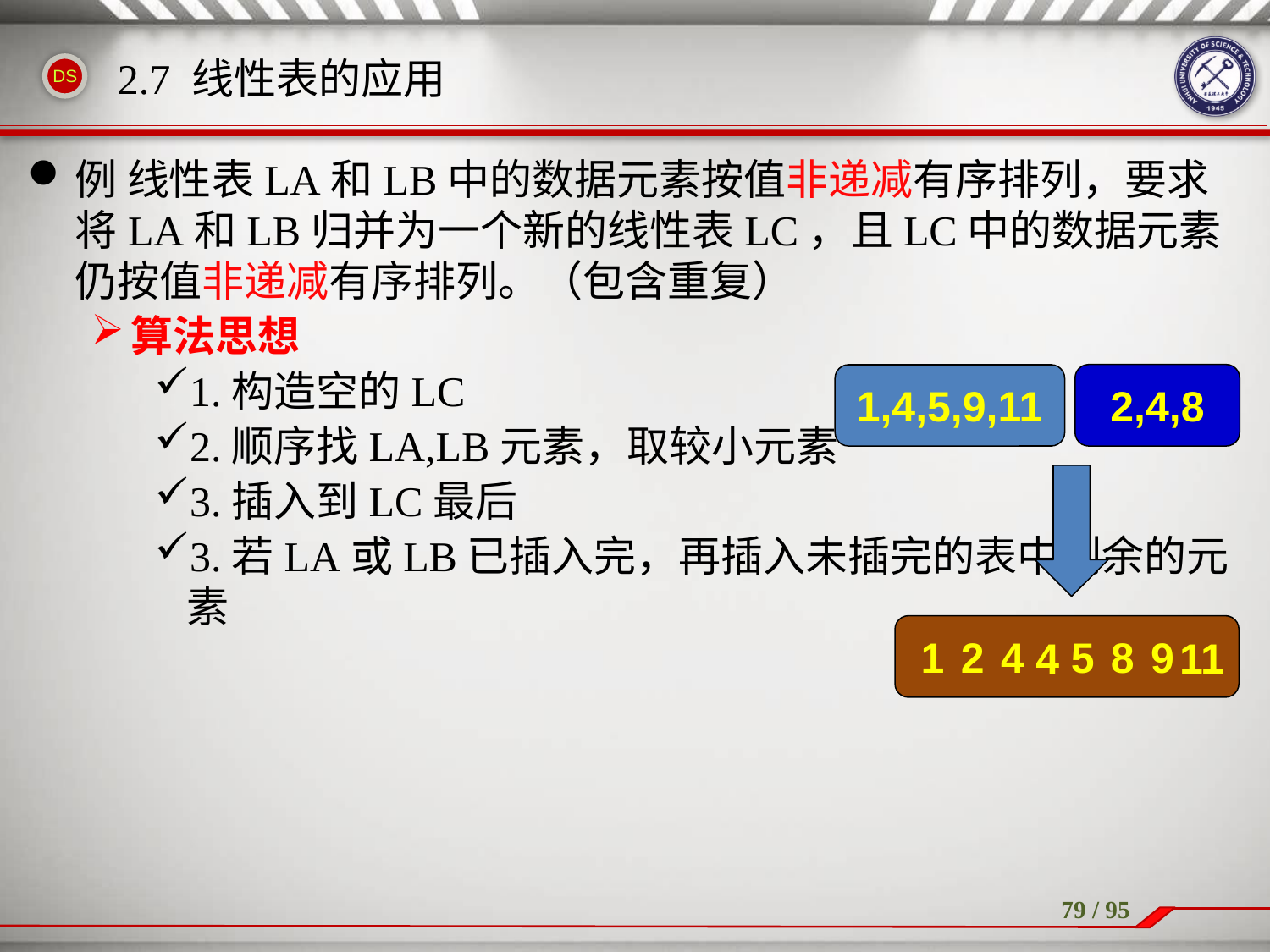

# 2.7 线性表的应用
例 线性表LA和LB中的数据元素按值非递减有序排列，要求将LA和LB归并为一个新的线性表LC，且LC中的数据元素仍按值非递减有序排列。（包含重复）
算法思想
1.构造空的LC
2.顺序找LA,LB元素，取较小元素
3.插入到LC最后
3.若LA或LB已插入完，再插入未插完的表中剩余的元素
2,4,8
1,4,5,9,11

1
2
4
5
8
9
4
11